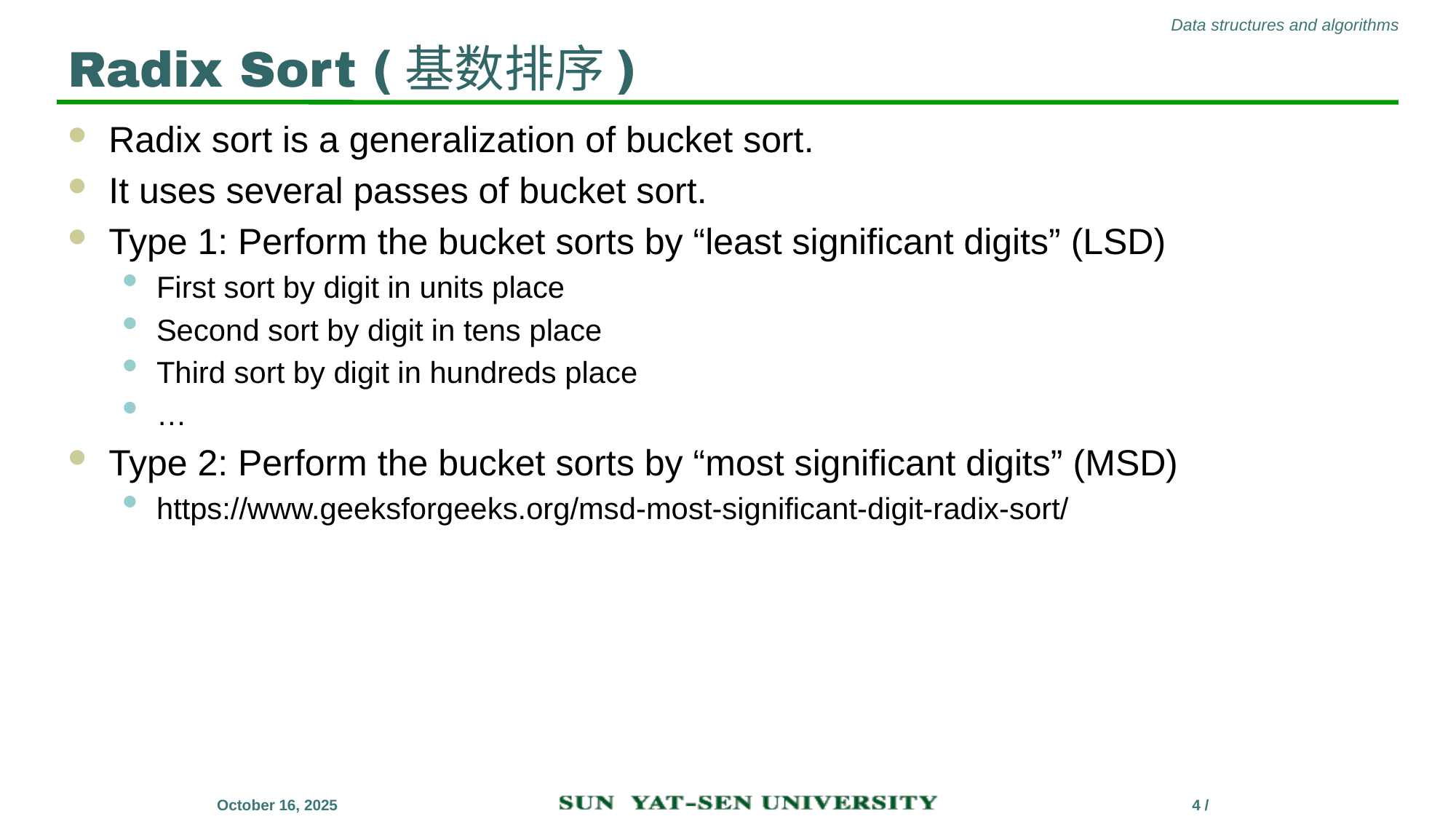

# Radix Sort (基数排序)
Radix sort is a generalization of bucket sort.
It uses several passes of bucket sort.
Type 1: Perform the bucket sorts by “least significant digits” (LSD)
First sort by digit in units place
Second sort by digit in tens place
Third sort by digit in hundreds place
…
Type 2: Perform the bucket sorts by “most significant digits” (MSD)
https://www.geeksforgeeks.org/msd-most-significant-digit-radix-sort/